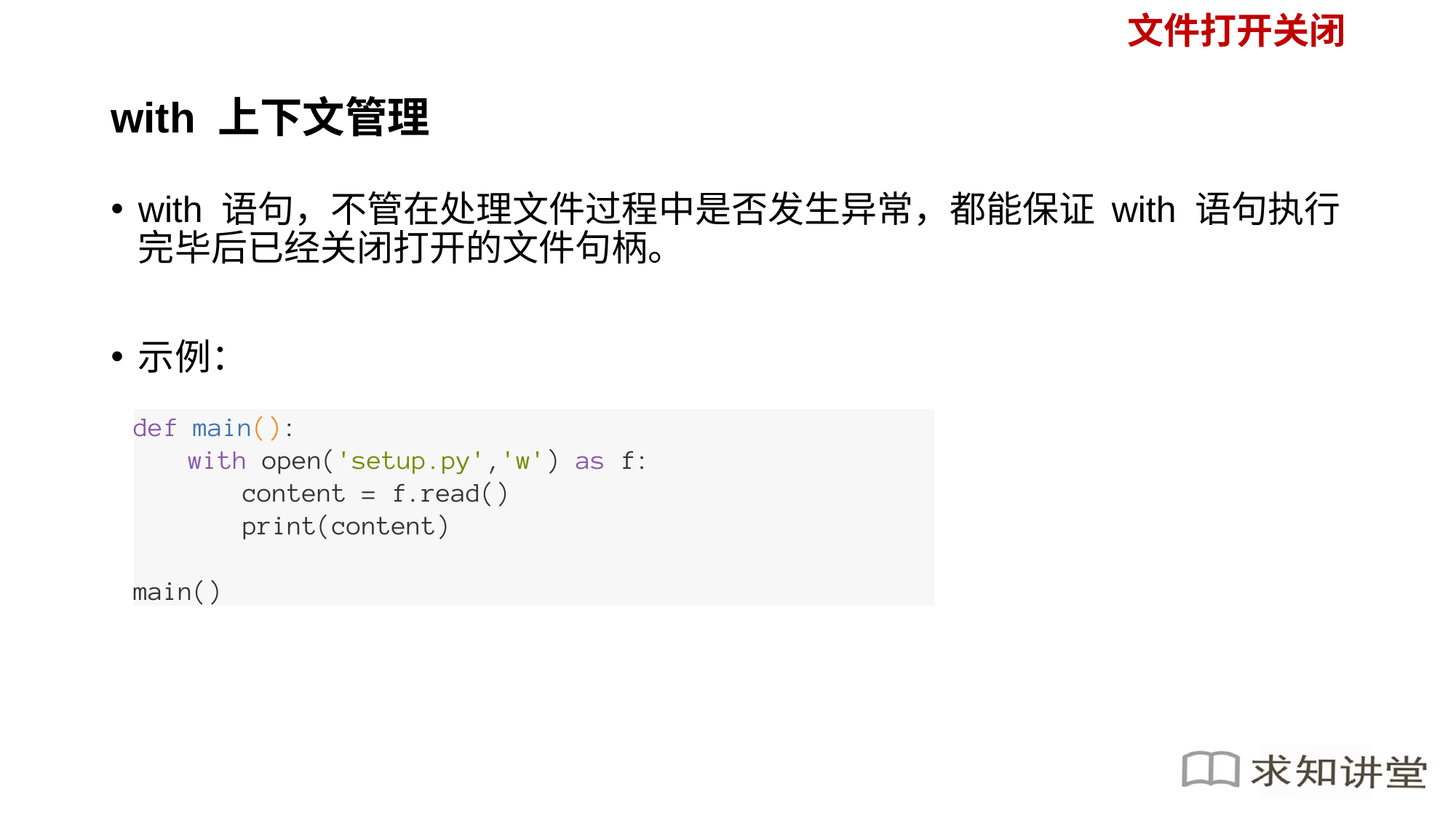

文件打开关闭
# with 上下文管理
with 语句，不管在处理文件过程中是否发生异常，都能保证 with 语句执行完毕后已经关闭打开的文件句柄。

示例：

def main():
with open('setup.py','w') as f:
content = f.read()
print(content)

main()